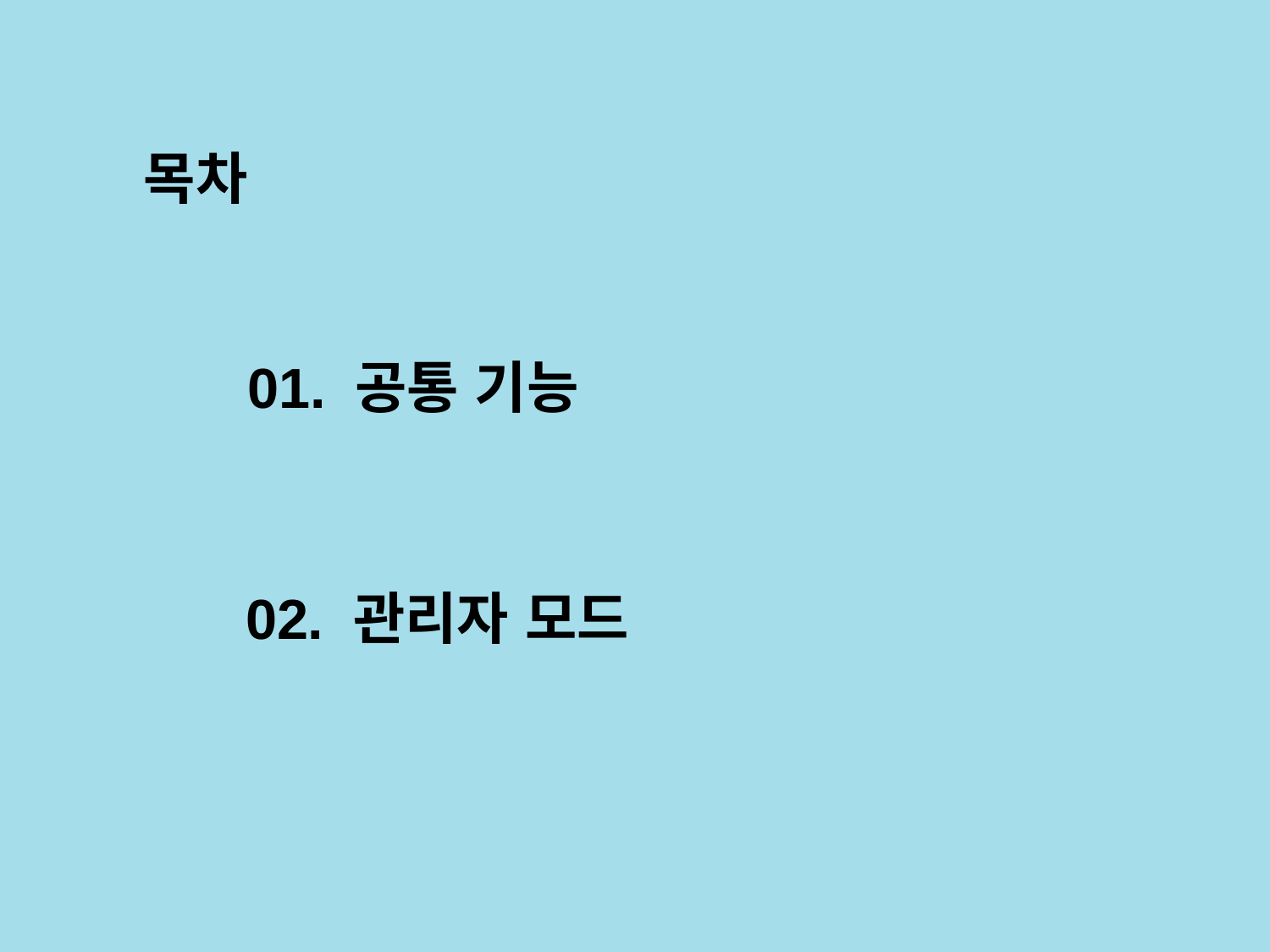

목차
# 01. 공통 기능
02. 관리자 모드